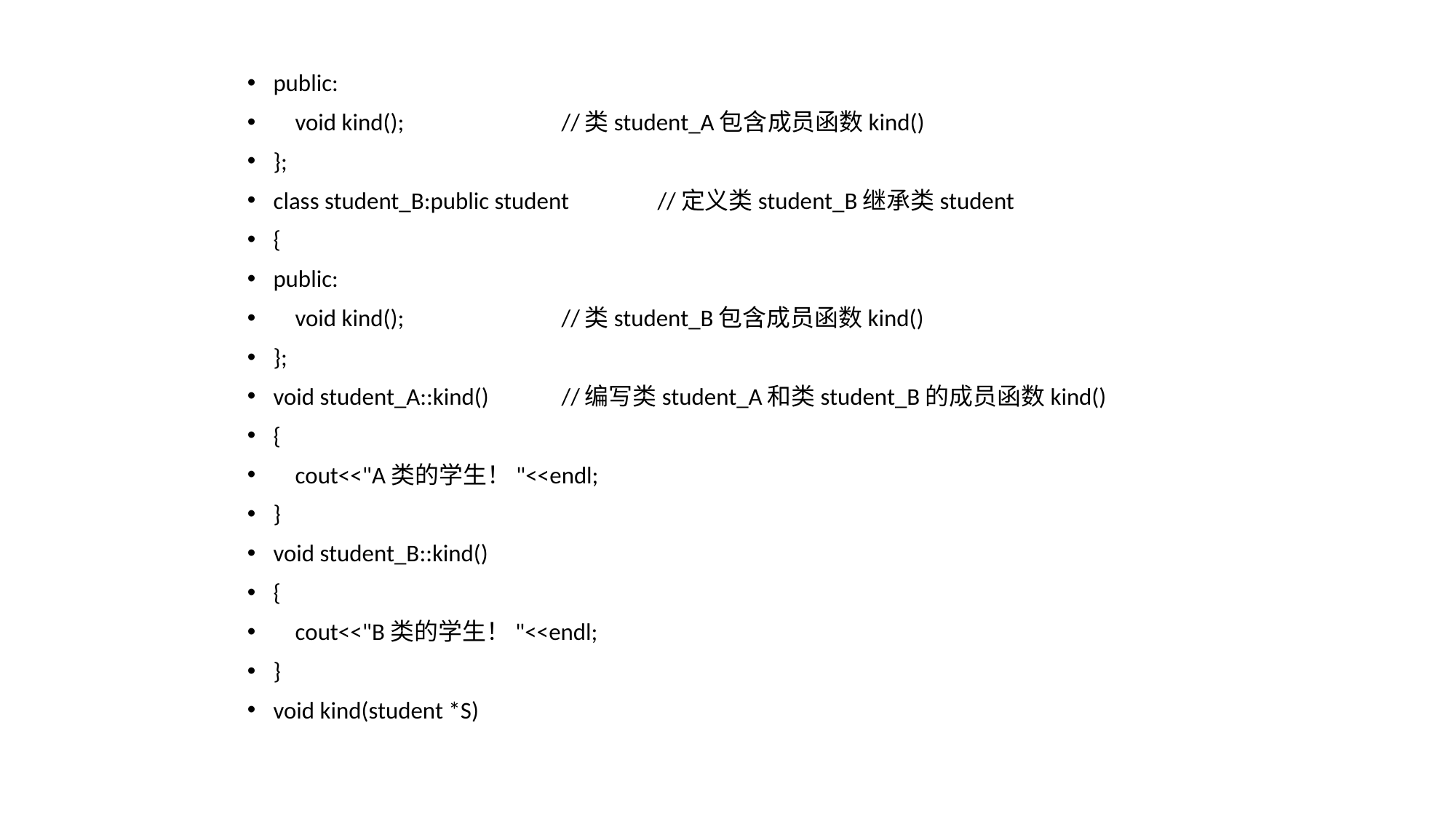

public:
    void kind();                	//类student_A包含成员函数kind()
};
class student_B:public student	//定义类student_B继承类student
{
public:
    void kind();             		//类student_B包含成员函数kind()
};
void student_A::kind()      	//编写类student_A和类student_B的成员函数kind()
{
    cout<<"A类的学生！"<<endl;
}
void student_B::kind()
{
    cout<<"B类的学生！"<<endl;
}
void kind(student *S)